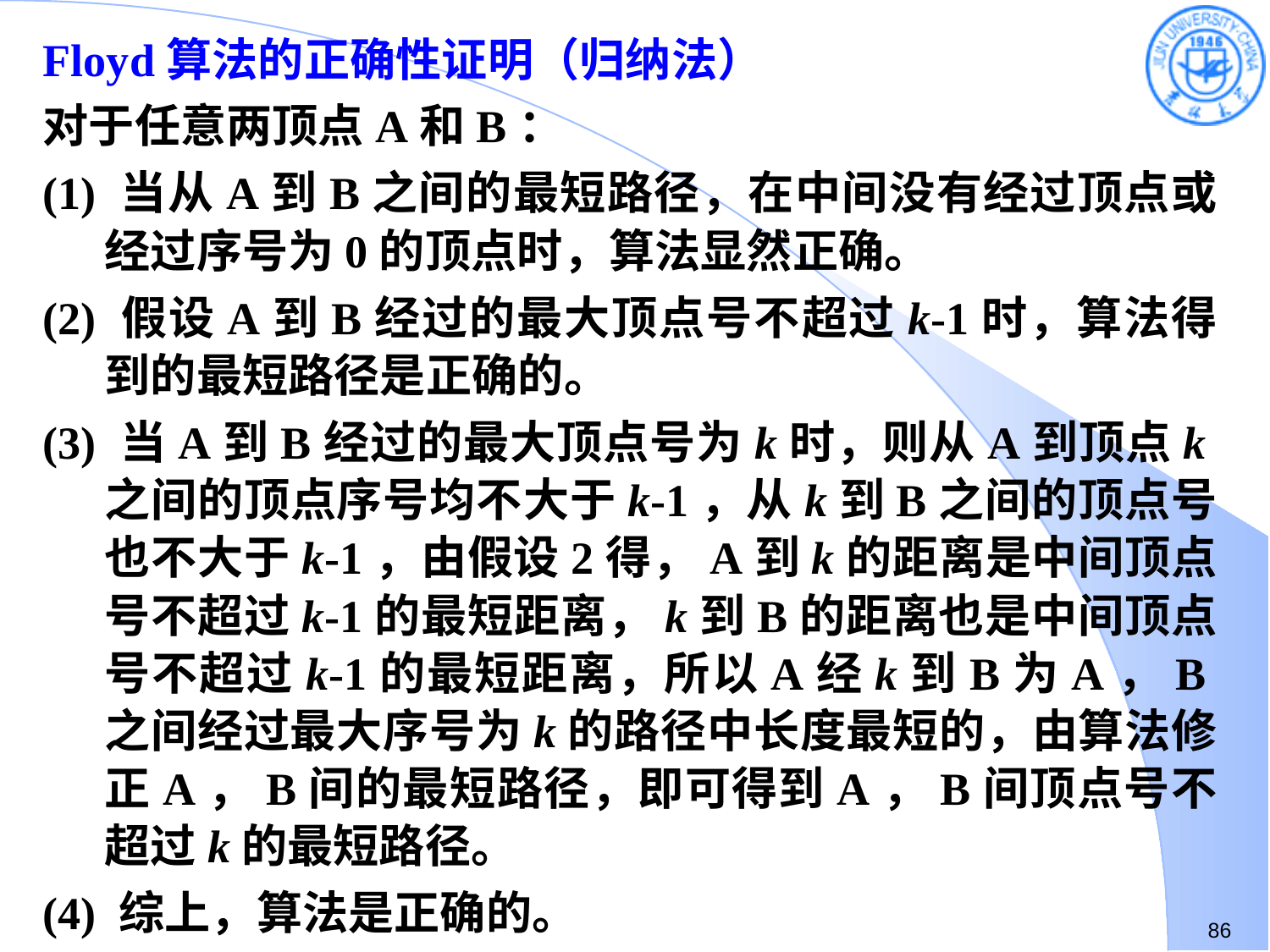

# Floyd算法的正确性证明（归纳法）
对于任意两顶点A和B：
(1) 当从A到B之间的最短路径，在中间没有经过顶点或经过序号为0的顶点时，算法显然正确。
(2) 假设A到B经过的最大顶点号不超过k-1时，算法得到的最短路径是正确的。
(3) 当A到B经过的最大顶点号为k时，则从A到顶点k之间的顶点序号均不大于k-1，从k到B之间的顶点号也不大于k-1，由假设2得，A到k的距离是中间顶点号不超过k-1的最短距离，k到B的距离也是中间顶点号不超过k-1的最短距离，所以A经k到B为A，B之间经过最大序号为k的路径中长度最短的，由算法修正A，B间的最短路径，即可得到A，B间顶点号不超过k的最短路径。
(4) 综上，算法是正确的。